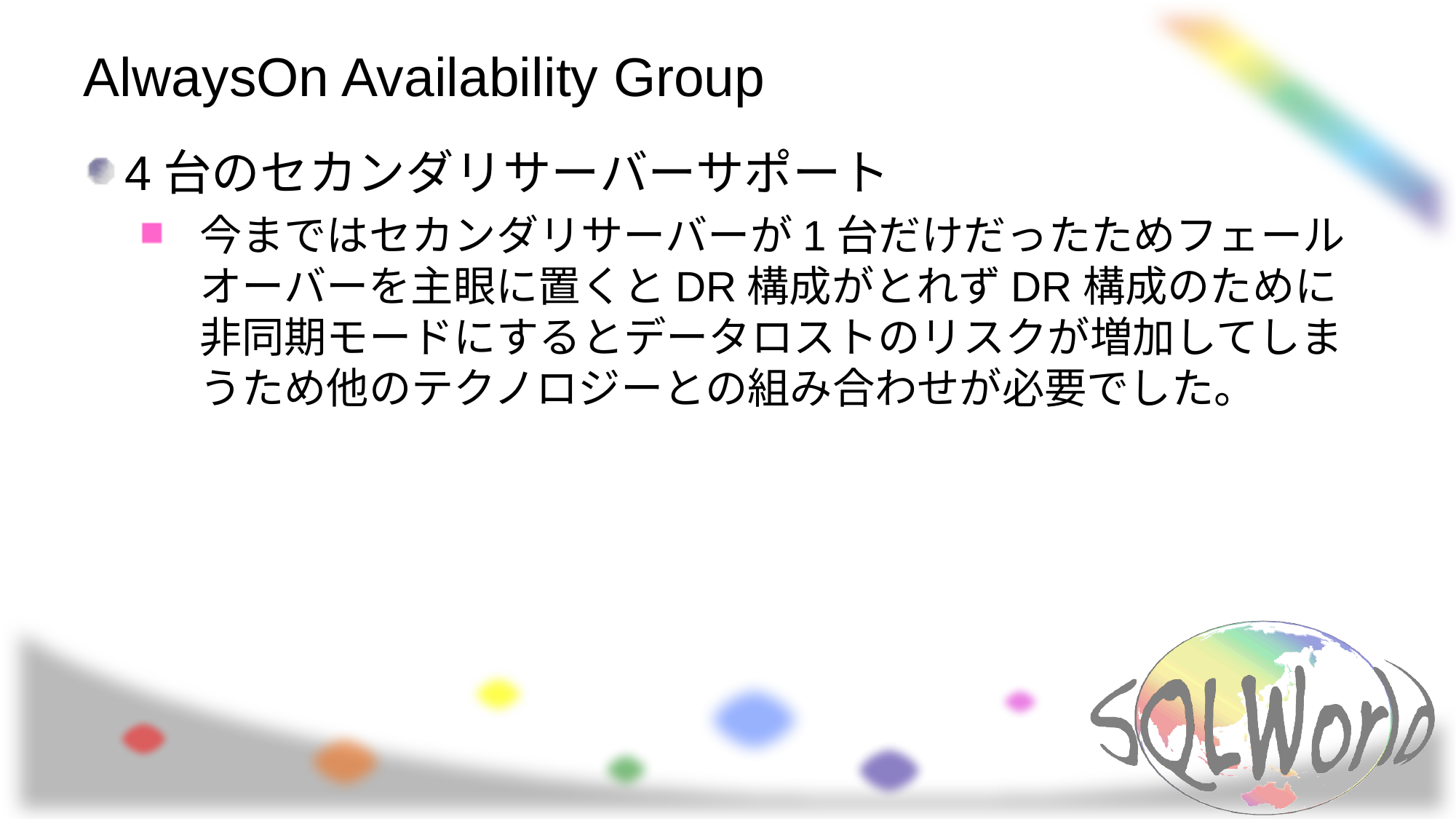

# AlwaysOn Availability Group
4台のセカンダリサーバーサポート
今まではセカンダリサーバーが1台だけだったためフェールオーバーを主眼に置くとDR構成がとれずDR構成のために非同期モードにするとデータロストのリスクが増加してしまうため他のテクノロジーとの組み合わせが必要でした。